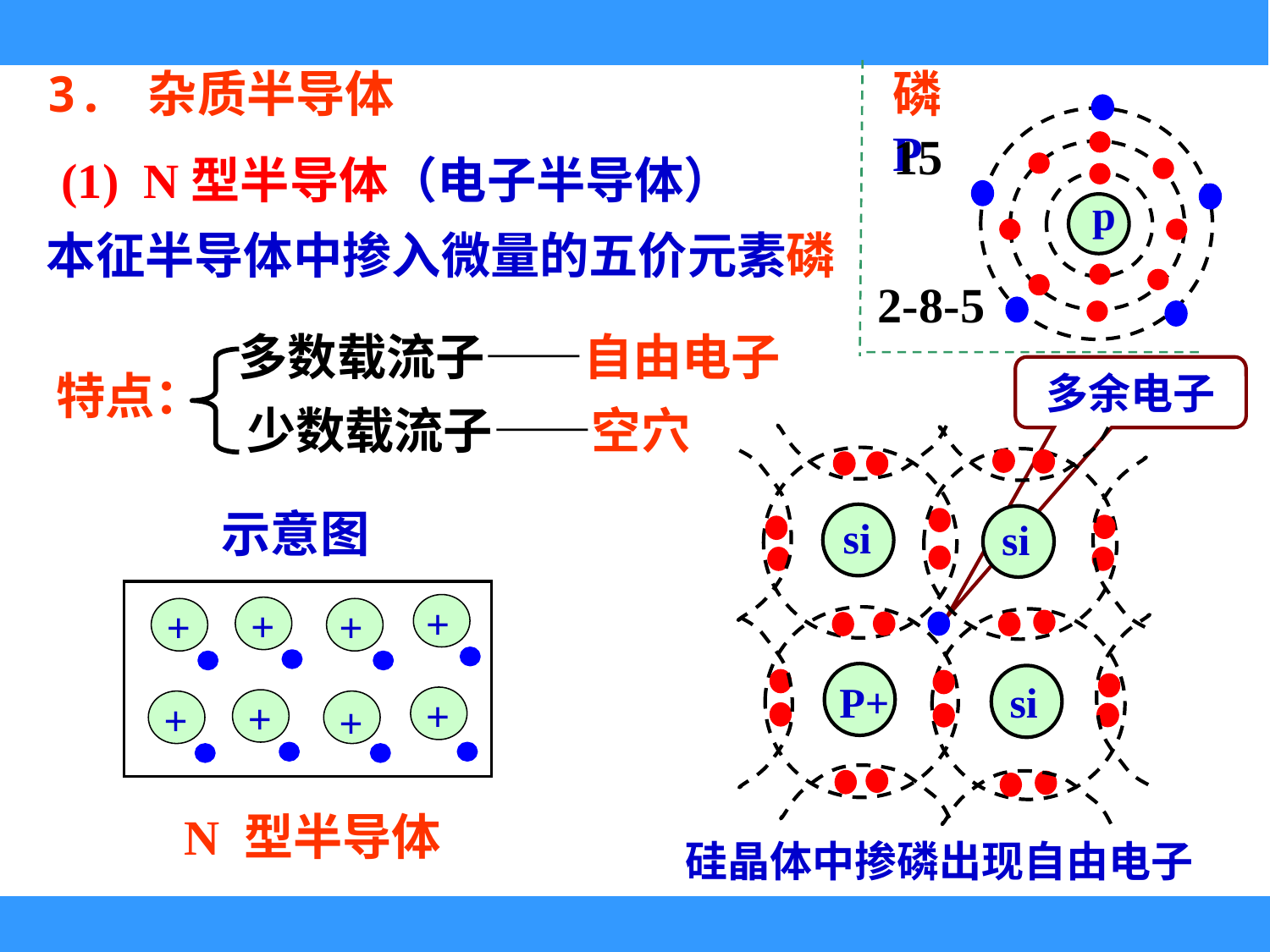

3. 杂质半导体
磷 P

p

15
2-8-5

(1)  N型半导体（电子半导体）

本征半导体中掺入微量的五价元素磷
多数载流子——自由电子

特点：
少数载流子——空穴
多余电子

si

si

P+
si

硅晶体中掺磷出现自由电子
示意图

+
+
+
+

+
+
+

+

N 型半导体